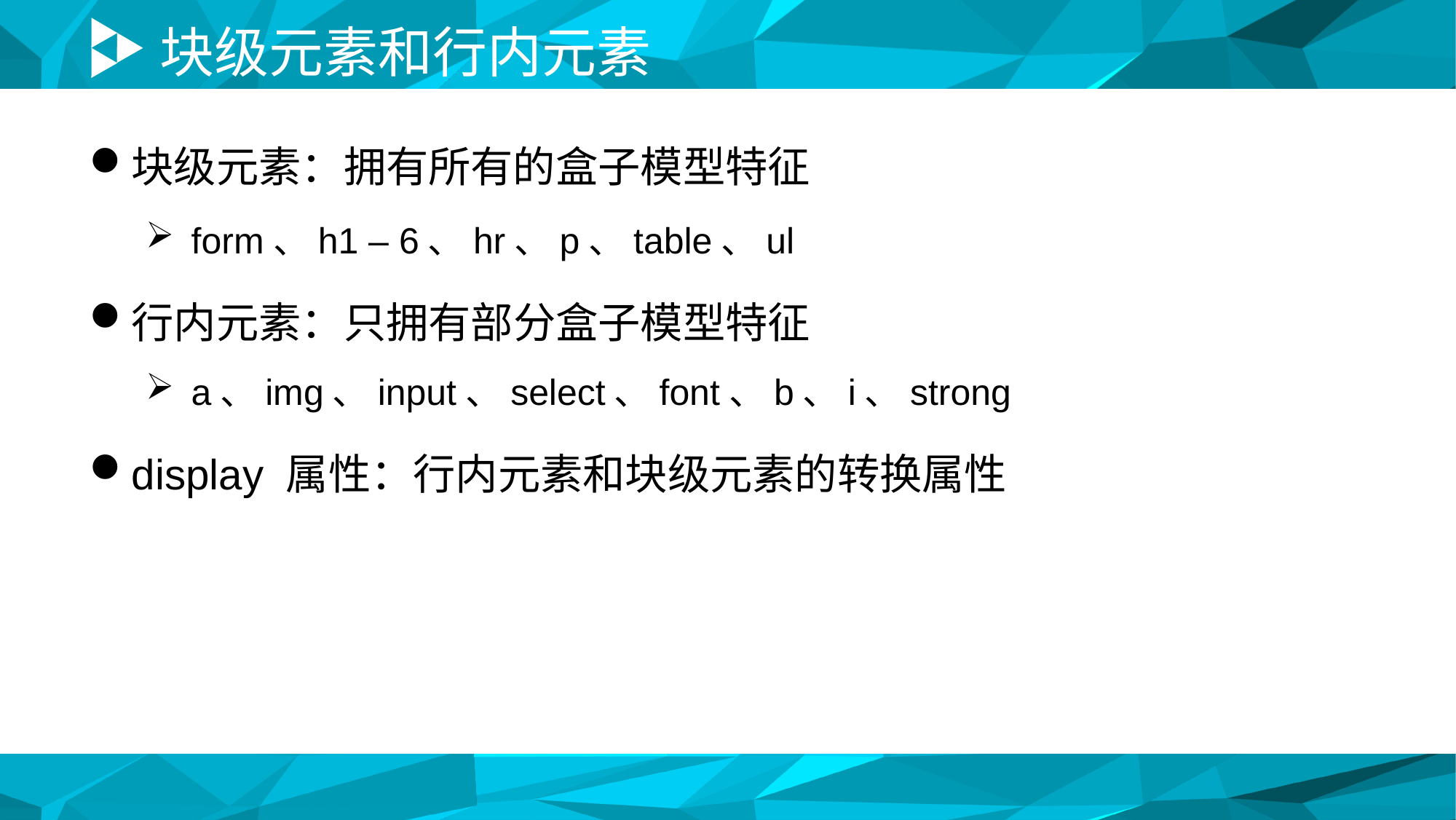

# 块级元素和行内元素
块级元素：拥有所有的盒子模型特征
form、h1 – 6、hr、p、table、ul
行内元素：只拥有部分盒子模型特征
a、img、input、select、font、b、i、strong
display 属性：行内元素和块级元素的转换属性